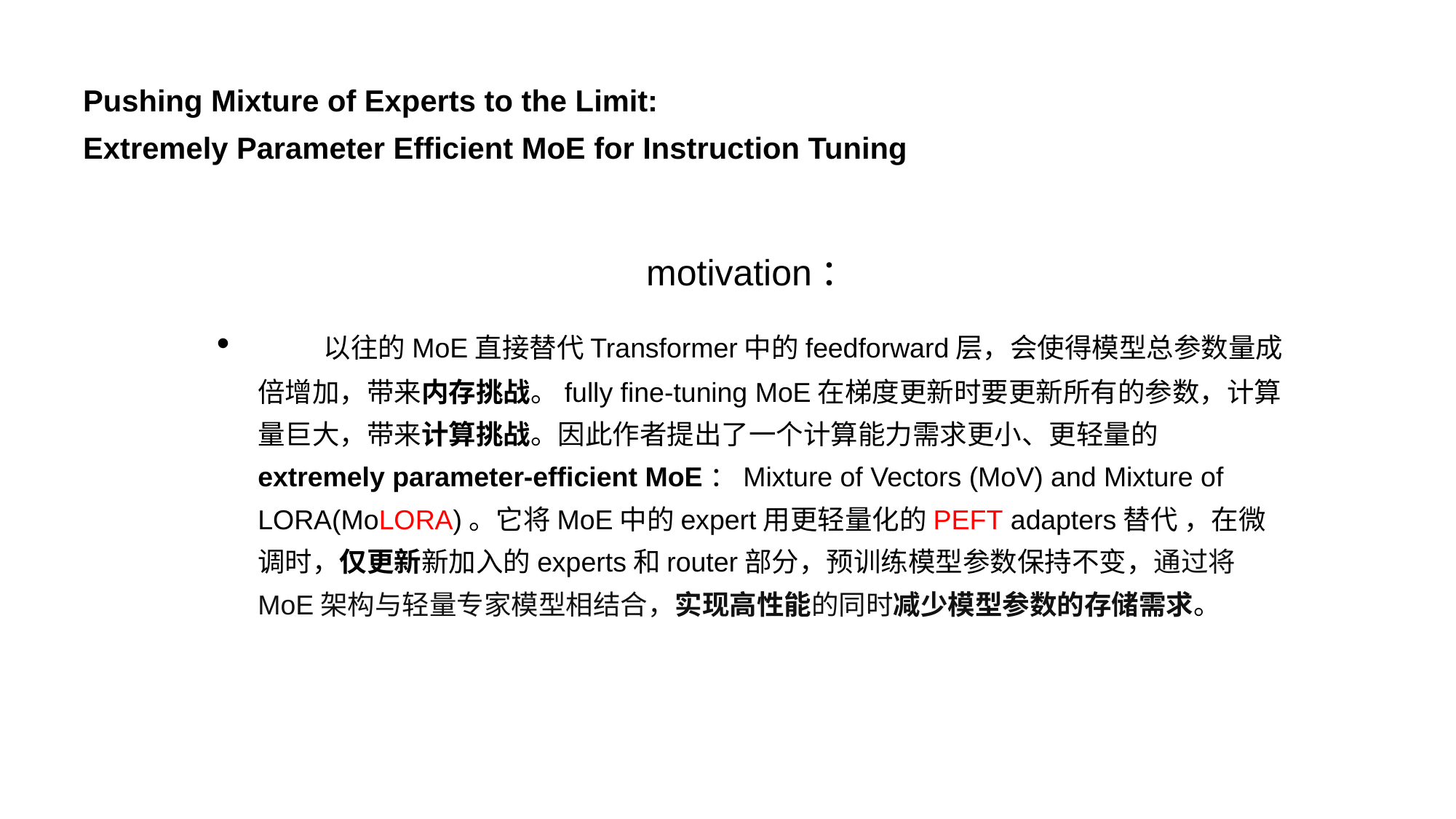

Pushing Mixture of Experts to the Limit:
Extremely Parameter Efficient MoE for Instruction Tuning
motivation：
       以往的MoE直接替代Transformer中的feedforward层，会使得模型总参数量成倍增加，带来内存挑战。fully fine-tuning MoE在梯度更新时要更新所有的参数，计算量巨大，带来计算挑战。因此作者提出了一个计算能力需求更小、更轻量的extremely parameter-efficient MoE：Mixture of Vectors (MoV) and Mixture of LORA(MoLORA)。它将MoE中的expert用更轻量化的PEFT adapters替代 ，在微调时，仅更新新加入的experts和router部分，预训练模型参数保持不变，通过将MoE架构与轻量专家模型相结合，实现高性能的同时减少模型参数的存储需求。